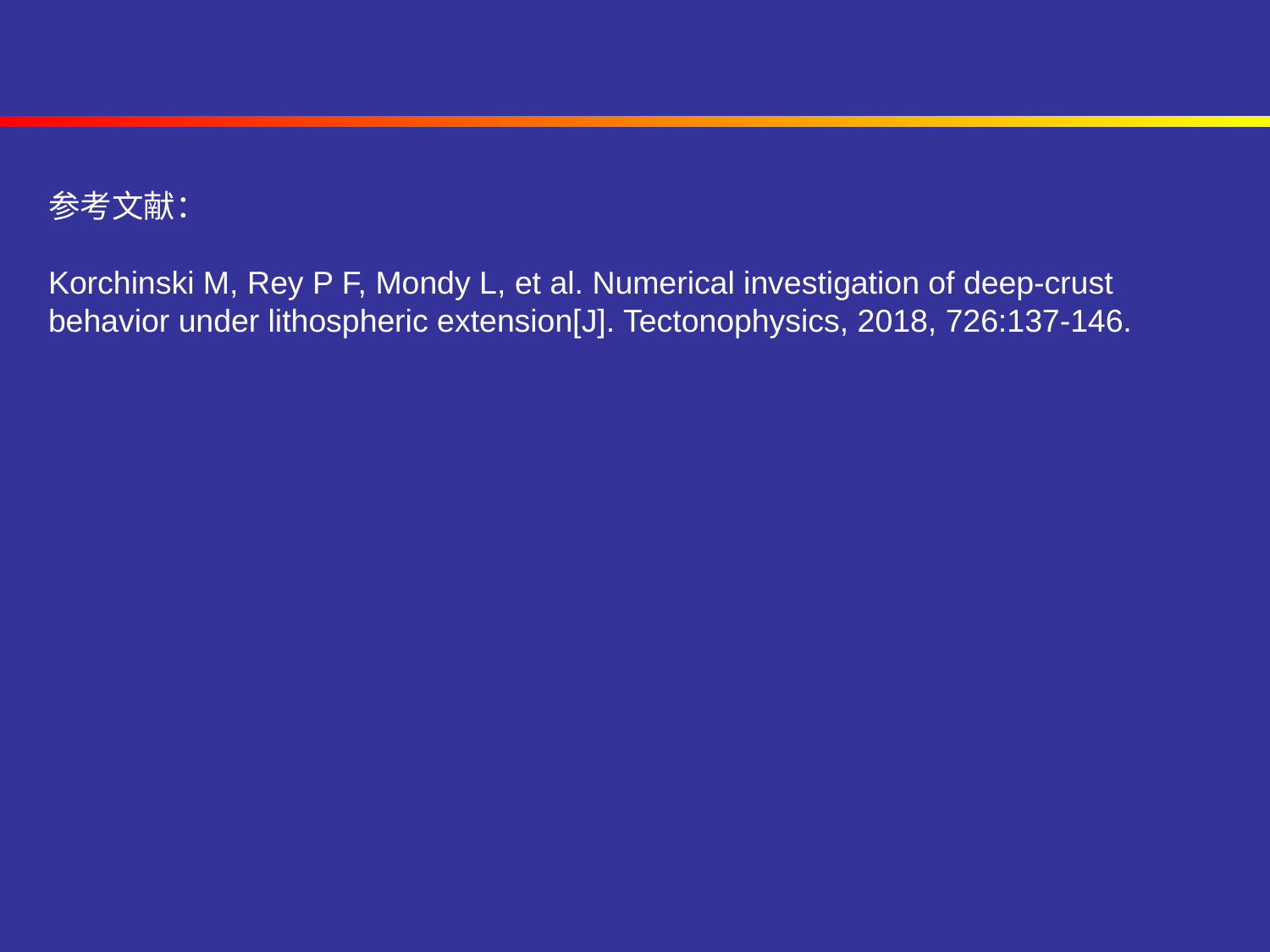

参考文献：

Korchinski M, Rey P F, Mondy L, et al. Numerical investigation of deep-crust behavior under lithospheric extension[J]. Tectonophysics, 2018, 726:137-146.